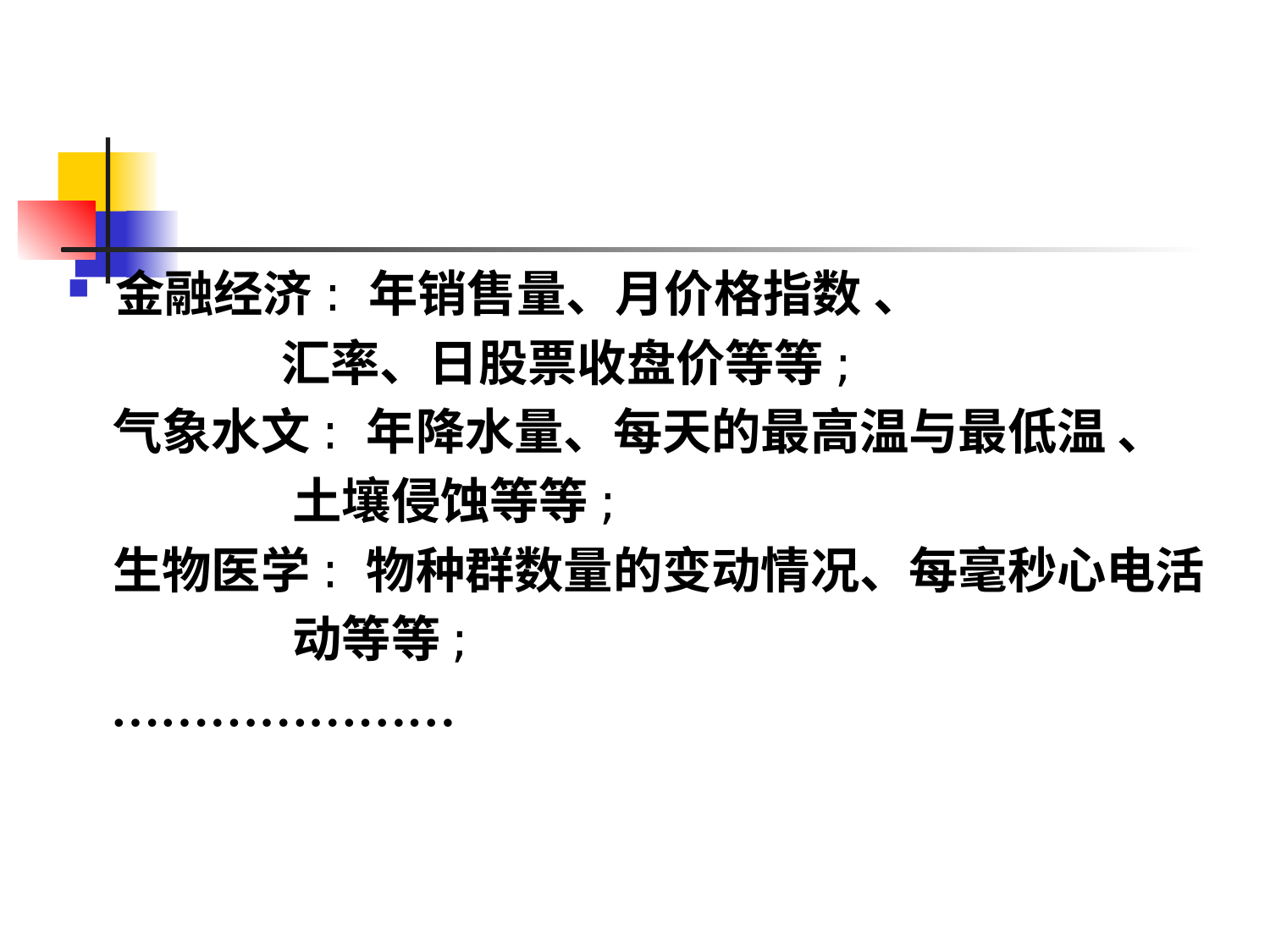

金融经济: 年销售量、月价格指数 、
                  汇率、日股票收盘价等等;
   气象水文: 年降水量、每天的最高温与最低温 、
                   土壤侵蚀等等;
   生物医学: 物种群数量的变动情况、每毫秒心电活
                   动等等;
   …………………